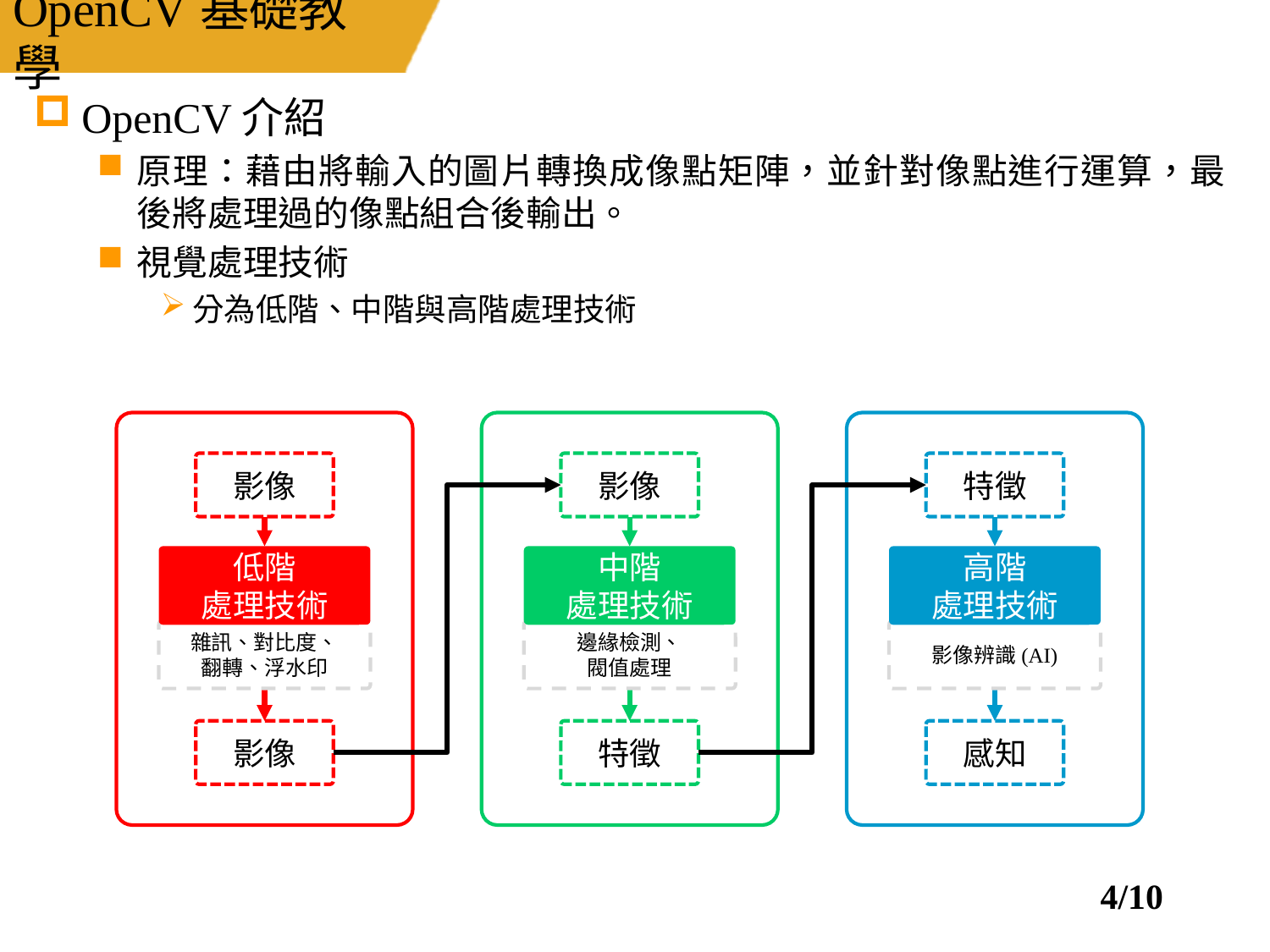

# OpenCV基礎教學
OpenCV介紹
原理：藉由將輸入的圖片轉換成像點矩陣，並針對像點進行運算，最後將處理過的像點組合後輸出。
視覺處理技術
分為低階、中階與高階處理技術

影像
低階
處理技術
雜訊、對比度、
翻轉、浮水印
影像

影像
中階
處理技術
邊緣檢測、
閥值處理
特徵

特徵
高階
處理技術
影像辨識(AI)
感知